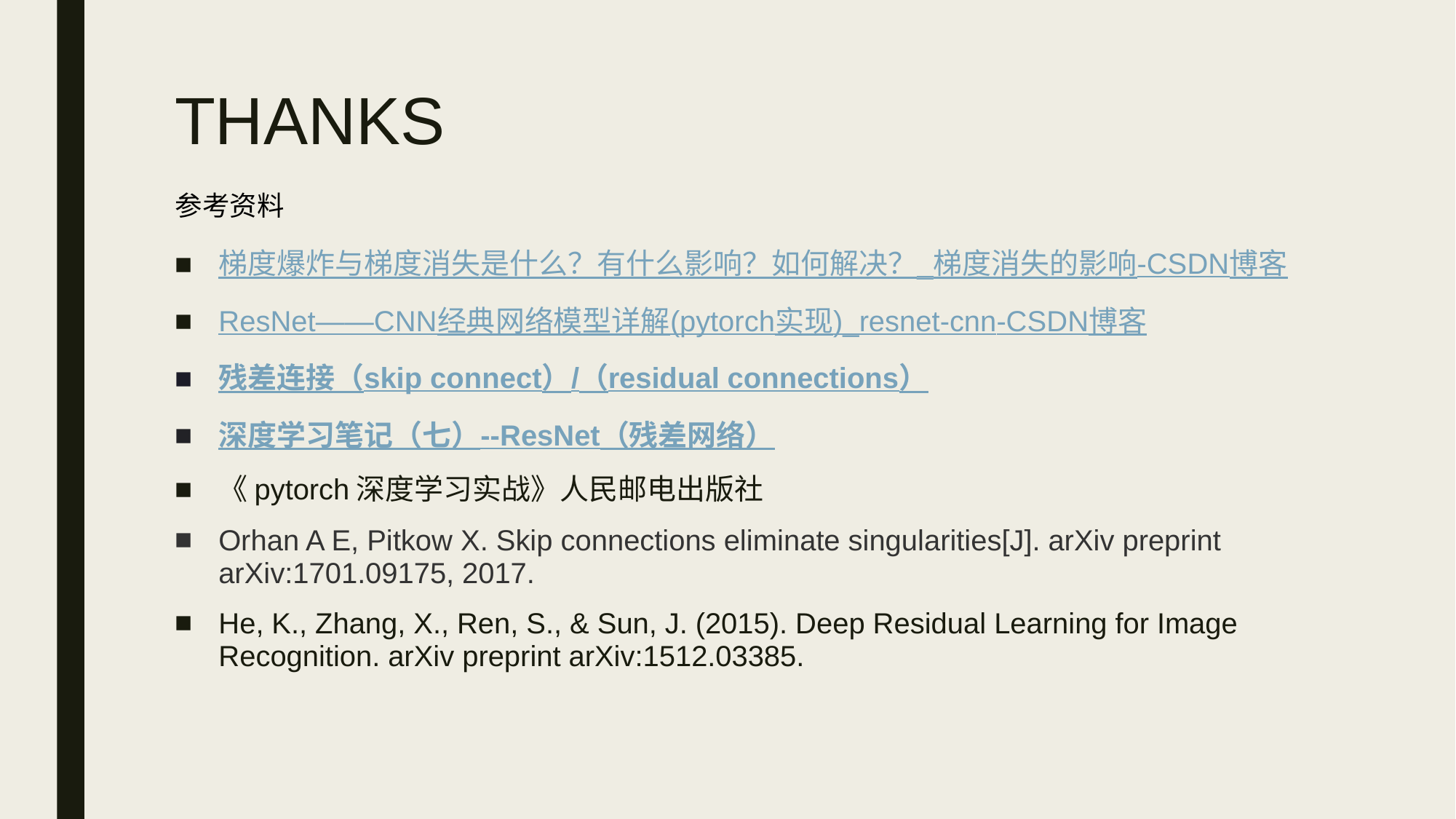

# THANKS
参考资料
梯度爆炸与梯度消失是什么？有什么影响？如何解决？_梯度消失的影响-CSDN博客
ResNet——CNN经典网络模型详解(pytorch实现)_resnet-cnn-CSDN博客
残差连接（skip connect）/（residual connections）
深度学习笔记（七）--ResNet（残差网络）
《pytorch深度学习实战》人民邮电出版社
Orhan A E, Pitkow X. Skip connections eliminate singularities[J]. arXiv preprint arXiv:1701.09175, 2017.
He, K., Zhang, X., Ren, S., & Sun, J. (2015). Deep Residual Learning for Image Recognition. arXiv preprint arXiv:1512.03385.